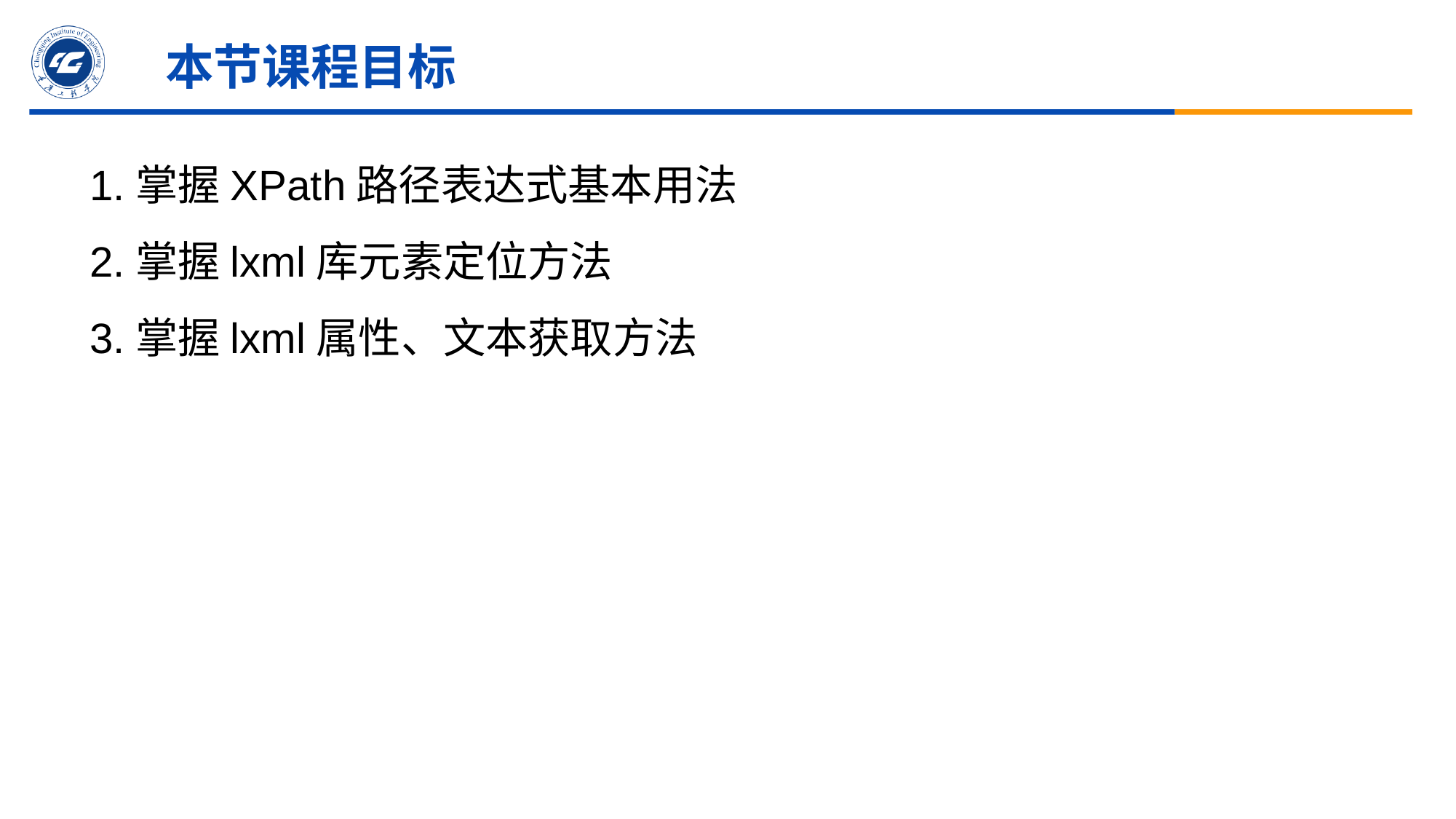

# 本节课程目标
1.掌握XPath路径表达式基本用法
2.掌握lxml库元素定位方法
3.掌握lxml属性、文本获取方法